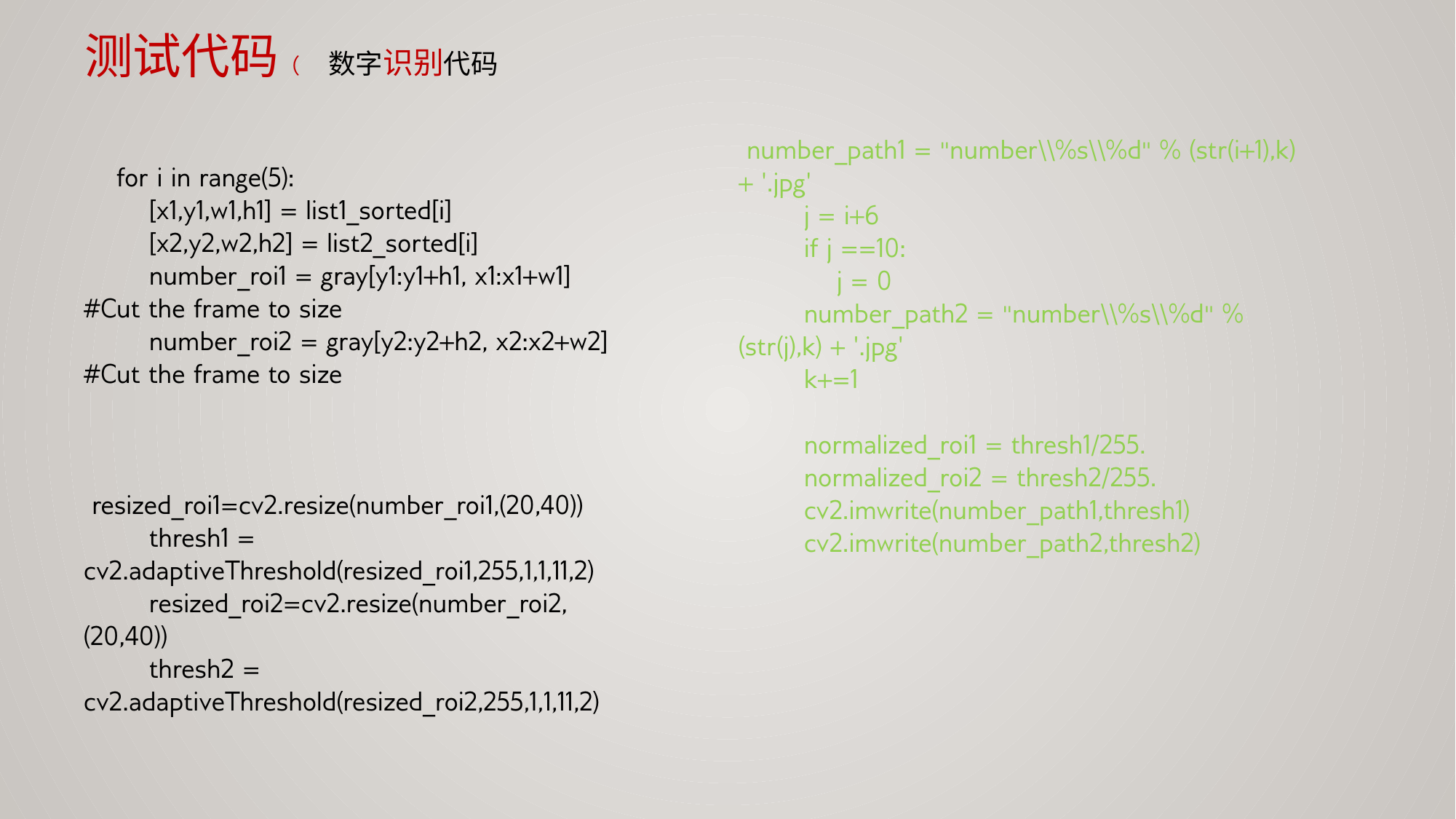

# 测试代码（      数字识别代码

 number_path1 = "number\\%s\\%d" % (str(i+1),k) + '.jpg'
        j = i+6
        if j ==10:
            j = 0
        number_path2 = "number\\%s\\%d" % (str(j),k) + '.jpg'
        k+=1

        normalized_roi1 = thresh1/255.
        normalized_roi2 = thresh2/255.
        cv2.imwrite(number_path1,thresh1)
        cv2.imwrite(number_path2,thresh2)

    for i in range(5):
        [x1,y1,w1,h1] = list1_sorted[i]
        [x2,y2,w2,h2] = list2_sorted[i]
        number_roi1 = gray[y1:y1+h1, x1:x1+w1] #Cut the frame to size
        number_roi2 = gray[y2:y2+h2, x2:x2+w2] #Cut the frame to size

 resized_roi1=cv2.resize(number_roi1,(20,40))
        thresh1 = cv2.adaptiveThreshold(resized_roi1,255,1,1,11,2)
        resized_roi2=cv2.resize(number_roi2,(20,40))
        thresh2 = cv2.adaptiveThreshold(resized_roi2,255,1,1,11,2)